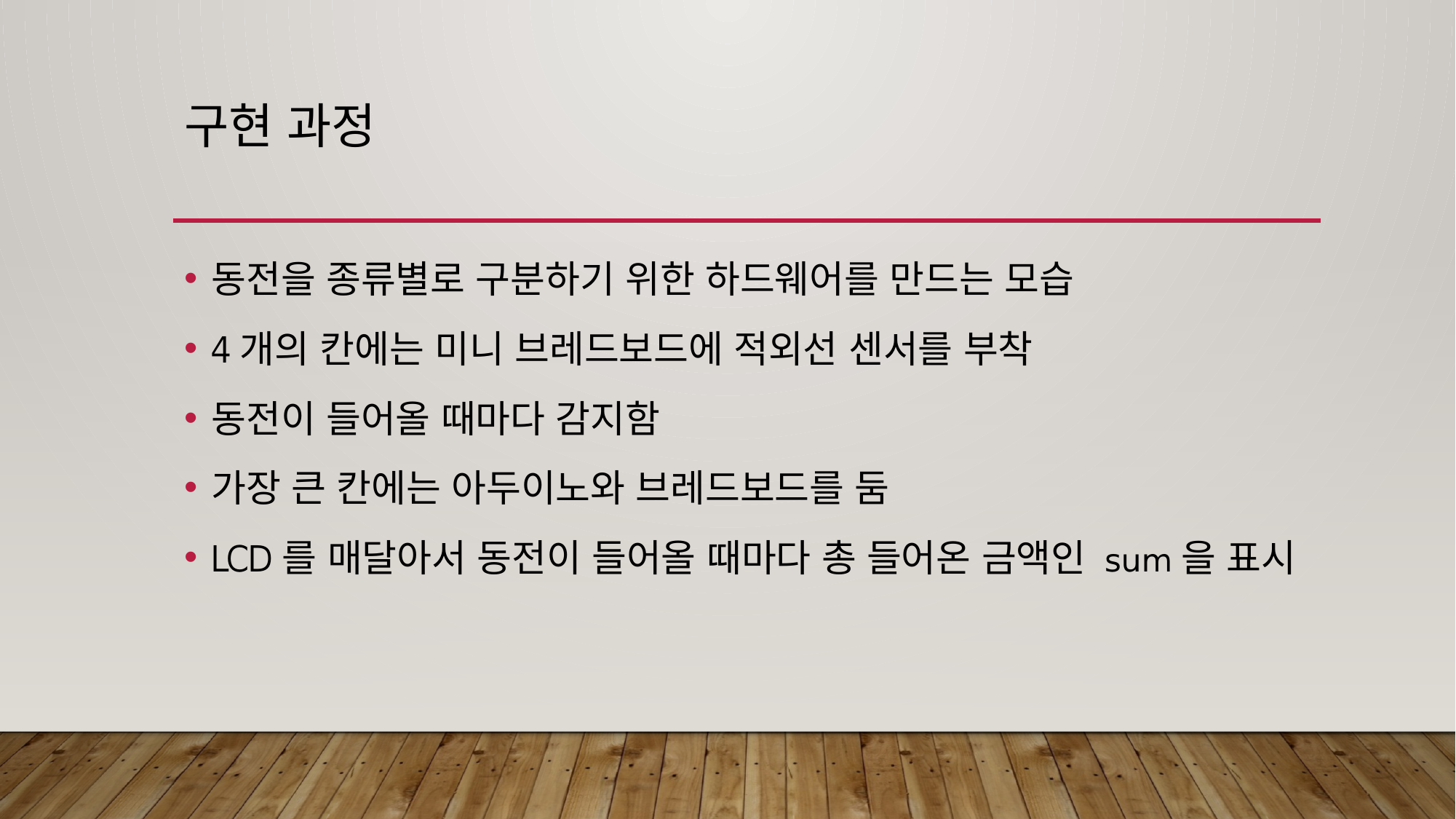

# 구현 과정
동전을 종류별로 구분하기 위한 하드웨어를 만드는 모습
4개의 칸에는 미니 브레드보드에 적외선 센서를 부착
동전이 들어올 때마다 감지함
가장 큰 칸에는 아두이노와 브레드보드를 둠
LCD를 매달아서 동전이 들어올 때마다 총 들어온 금액인 sum을 표시